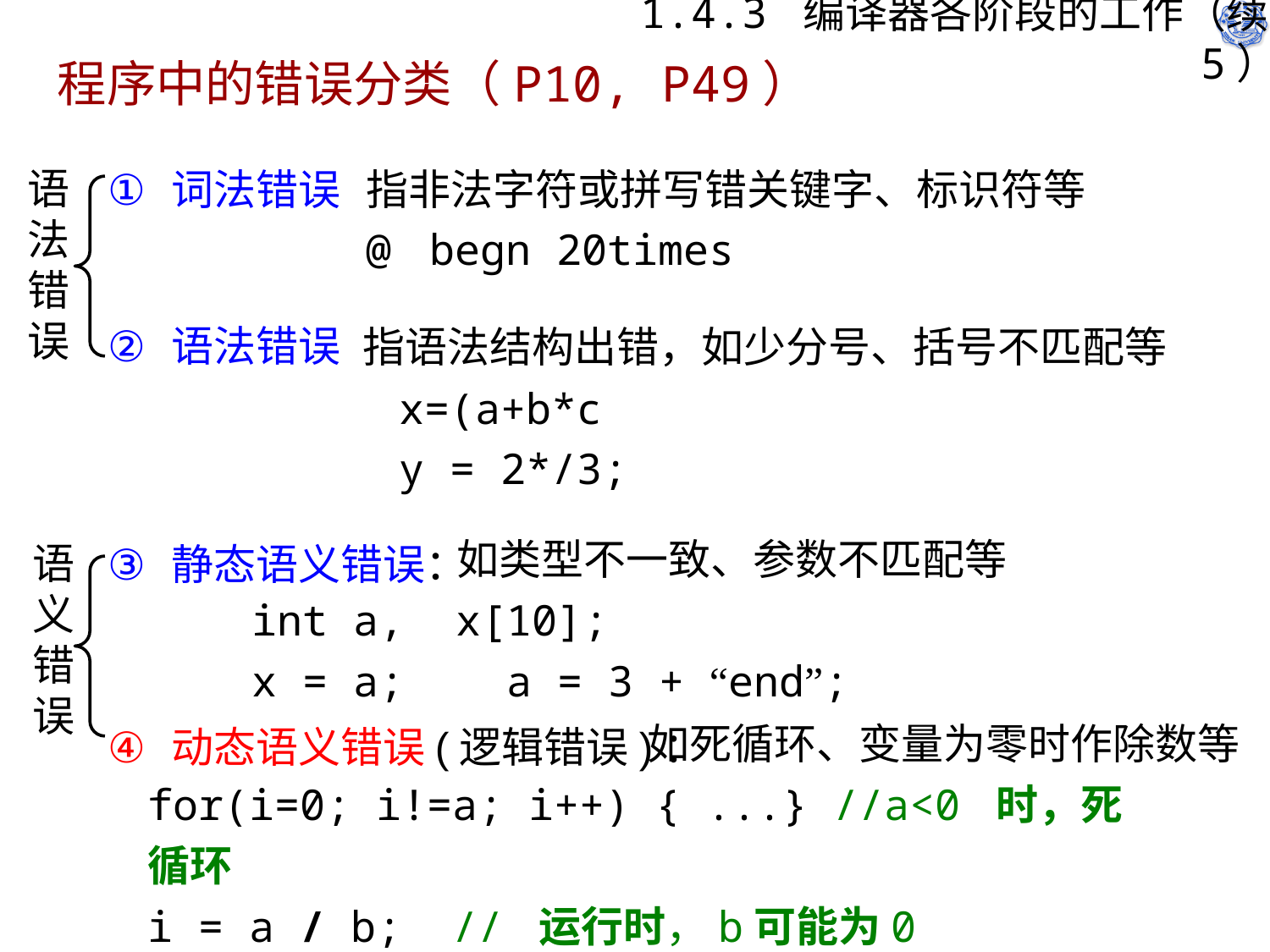

# 1.4.3 编译器各阶段的工作（续5）
程序中的错误分类（P10, P49）
词法错误

语法错误

静态语义错误：

动态语义错误(逻辑错误)：
指非法字符或拼写错关键字、标识符等
@ 	begn	20times
语法错误

           指语法结构出错，如少分号、括号不匹配等
	x=(a+b*c
     y = 2*/3;
                       如类型不一致、参数不匹配等
int a,  x[10];
x = a;    a = 3 + “end”;
语义错误

如死循环、变量为零时作除数等
for(i=0; i!=a; i++) { ...} //a<0 时，死循环
i = a / b;  // 运行时，b可能为0